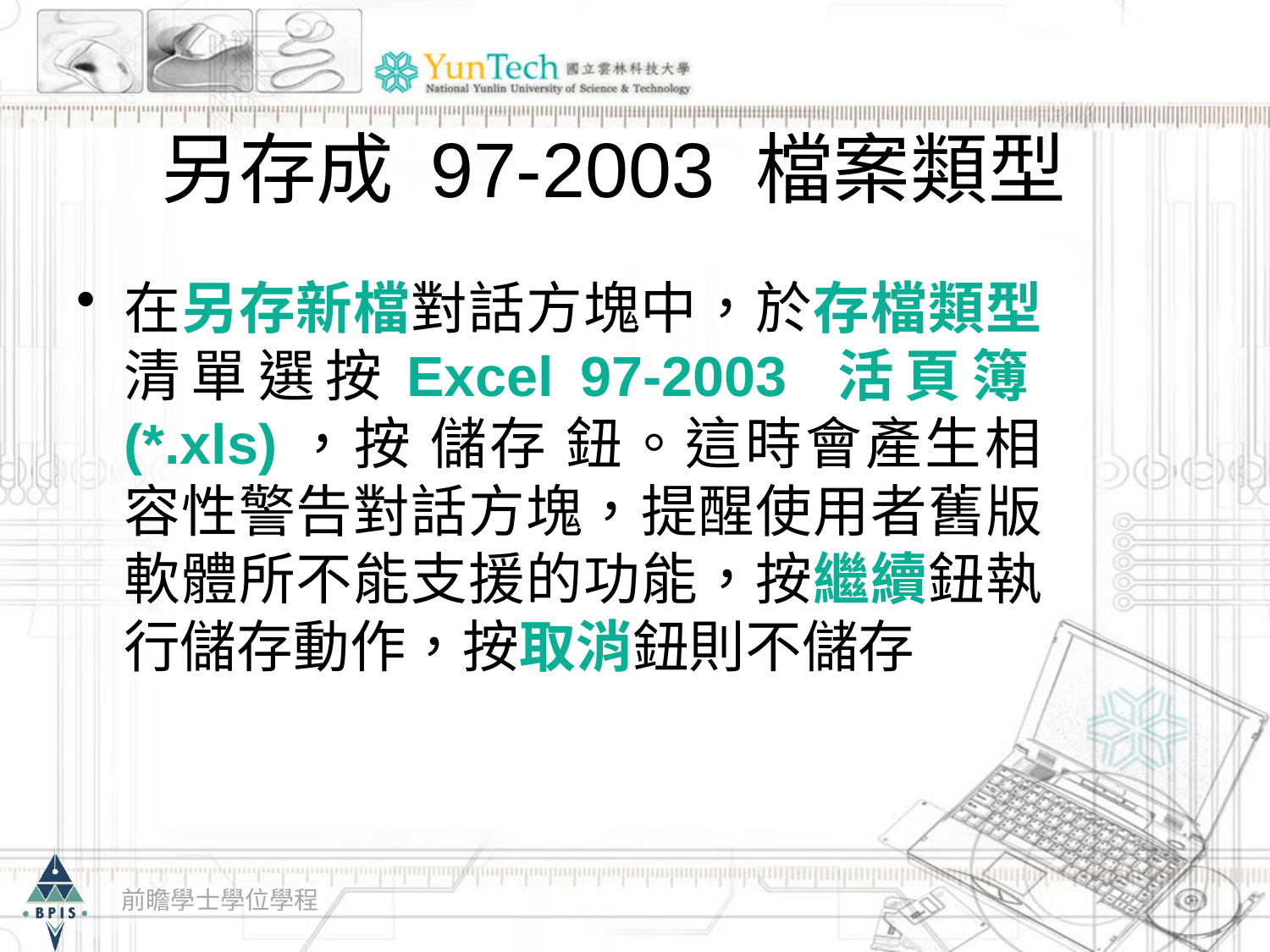

# 另存成 97-2003 檔案類型
在另存新檔對話方塊中，於存檔類型清單選按Excel 97-2003 活頁簿(*.xls)，按 儲存 鈕。這時會產生相容性警告對話方塊，提醒使用者舊版軟體所不能支援的功能，按繼續鈕執行儲存動作，按取消鈕則不儲存